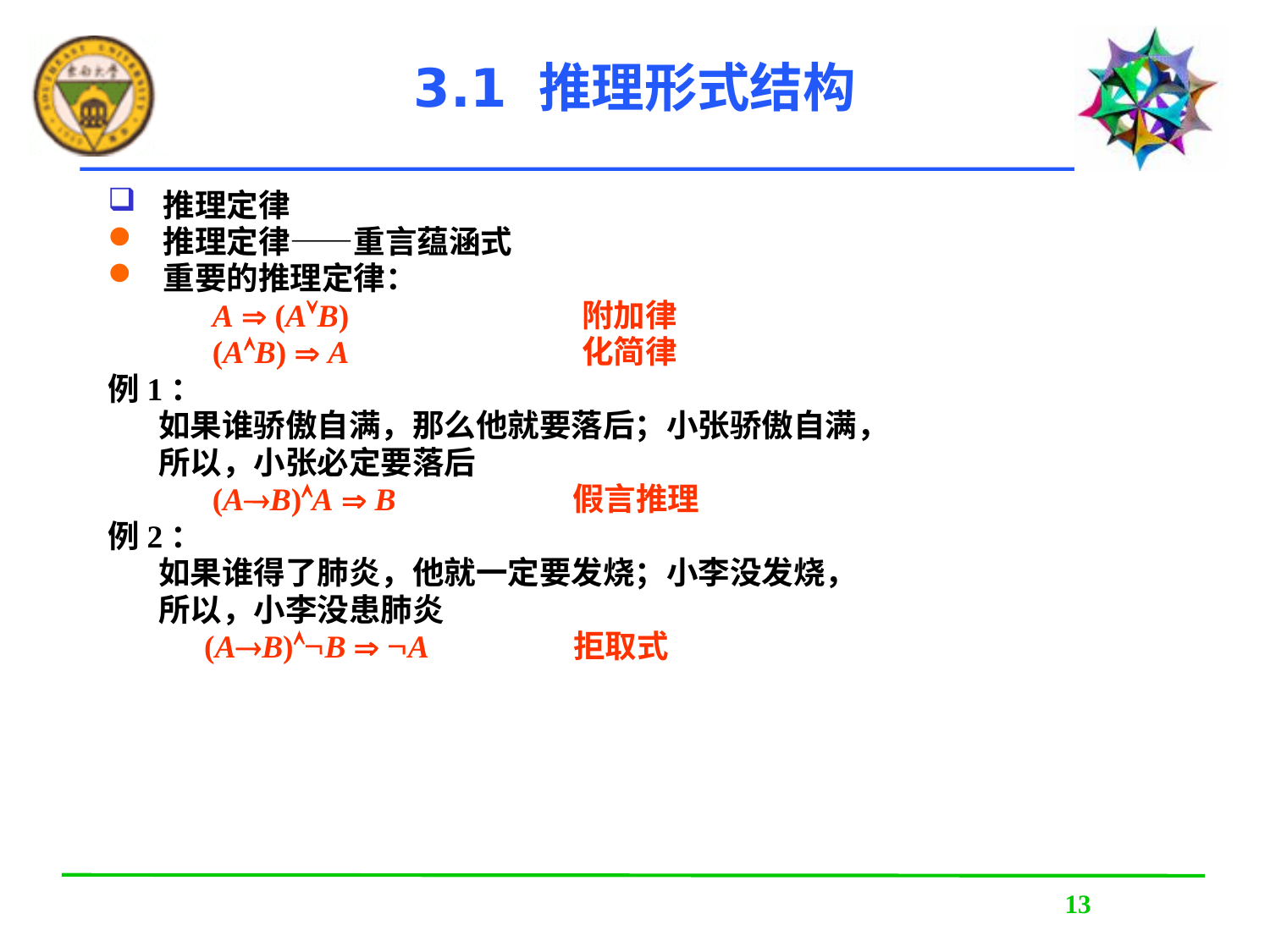

# 3.1 推理形式结构
推理定律
推理定律——重言蕴涵式
重要的推理定律：
             A ⇒ (A∨B)                            附加律
             (A∧B) ⇒ A                            化简律
例1：
      如果谁骄傲自满，那么他就要落后；小张骄傲自满，
      所以，小张必定要落后
             (A→B)∧A ⇒ B                     假言推理
例2：
      如果谁得了肺炎，他就一定要发烧；小李没发烧，
      所以，小李没患肺炎
            (A→B)∧¬B ⇒ ¬A                 拒取式